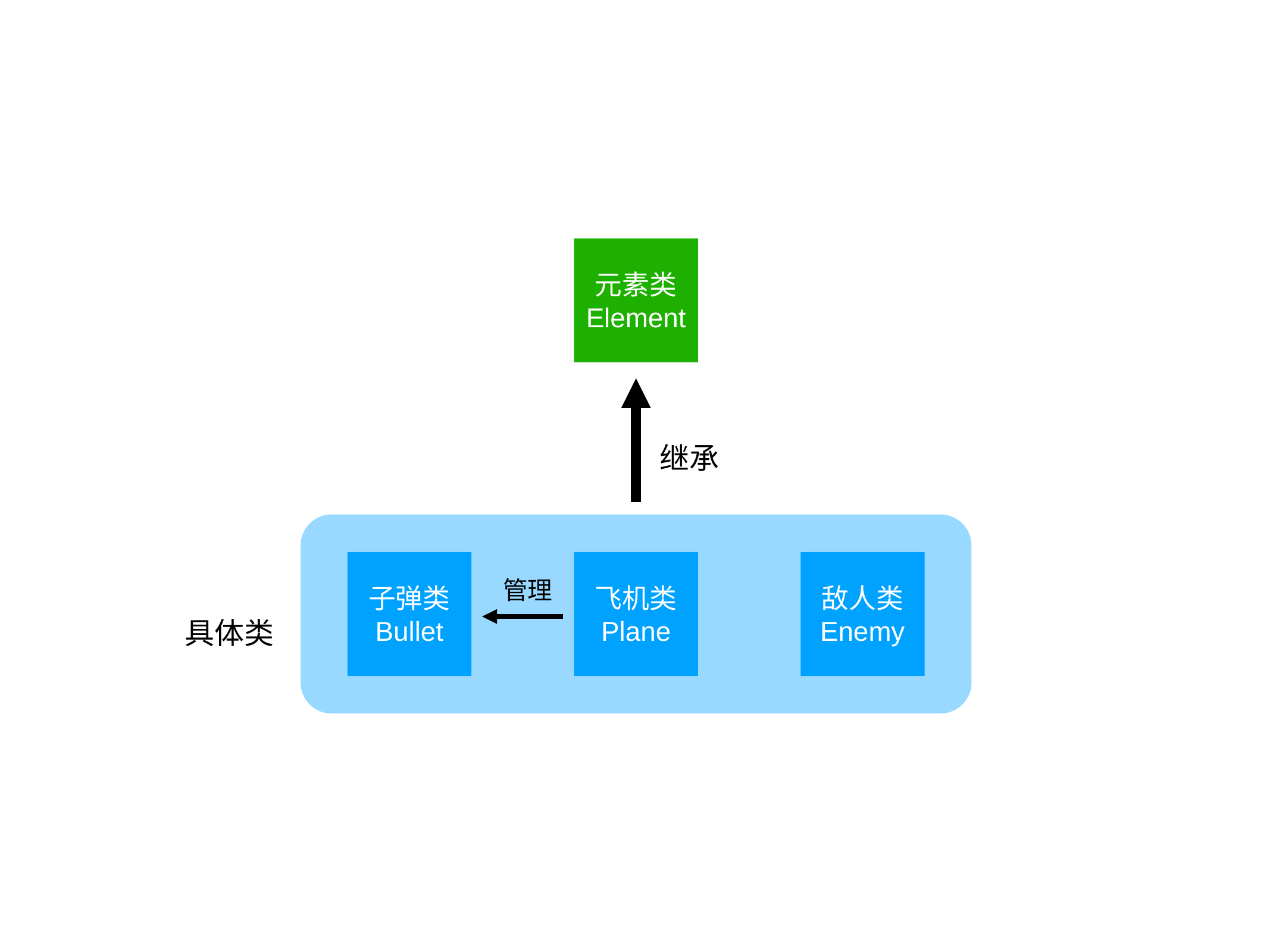

元素类
Element

继承

子弹类
Bullet

飞机类
Plane

敌人类
Enemy
管理
具体类